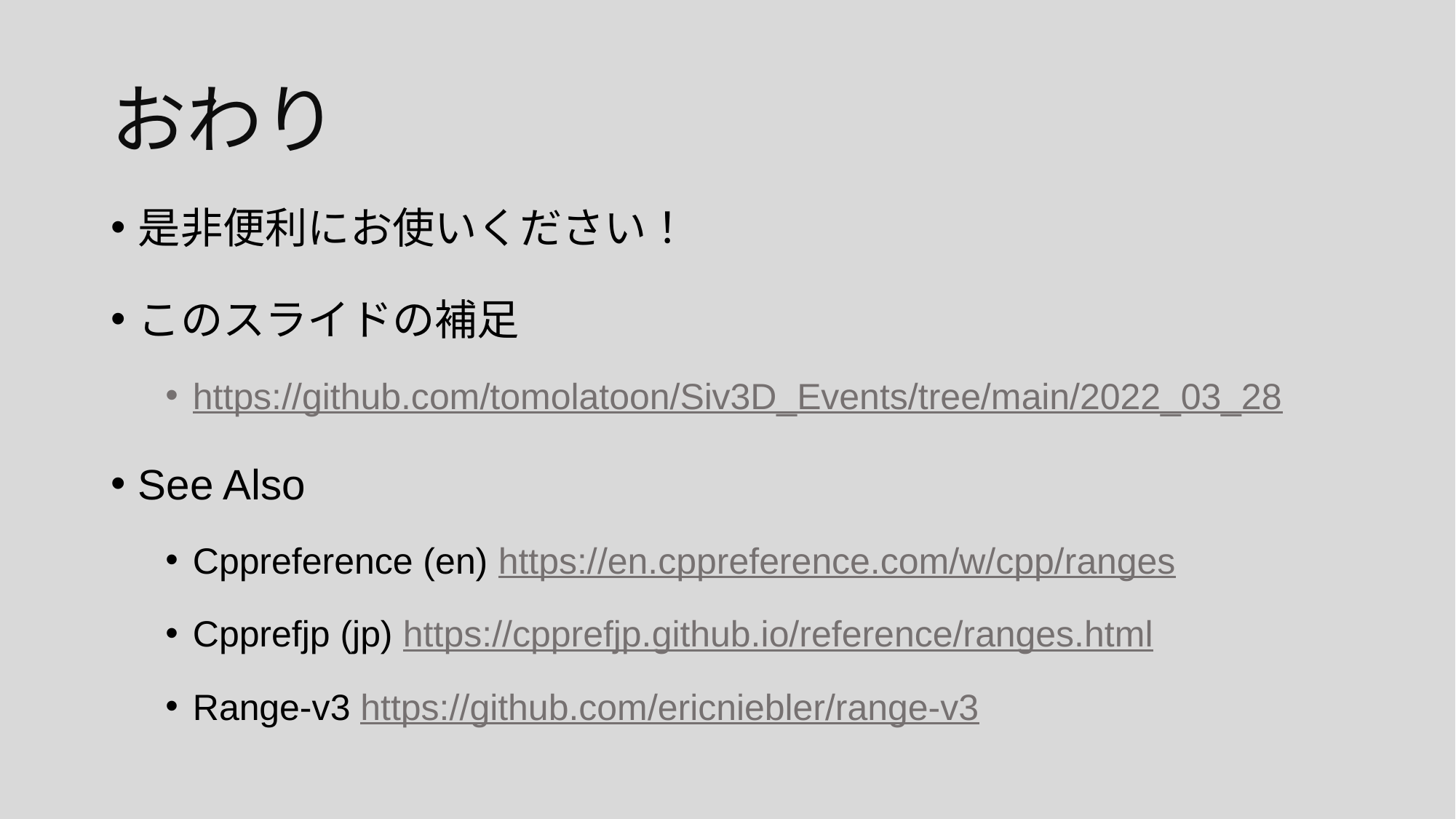

# おわり
是非便利にお使いください！
このスライドの補足
https://github.com/tomolatoon/Siv3D_Events/tree/main/2022_03_28
See Also
Cppreference (en) https://en.cppreference.com/w/cpp/ranges
Cpprefjp (jp) https://cpprefjp.github.io/reference/ranges.html
Range-v3 https://github.com/ericniebler/range-v3